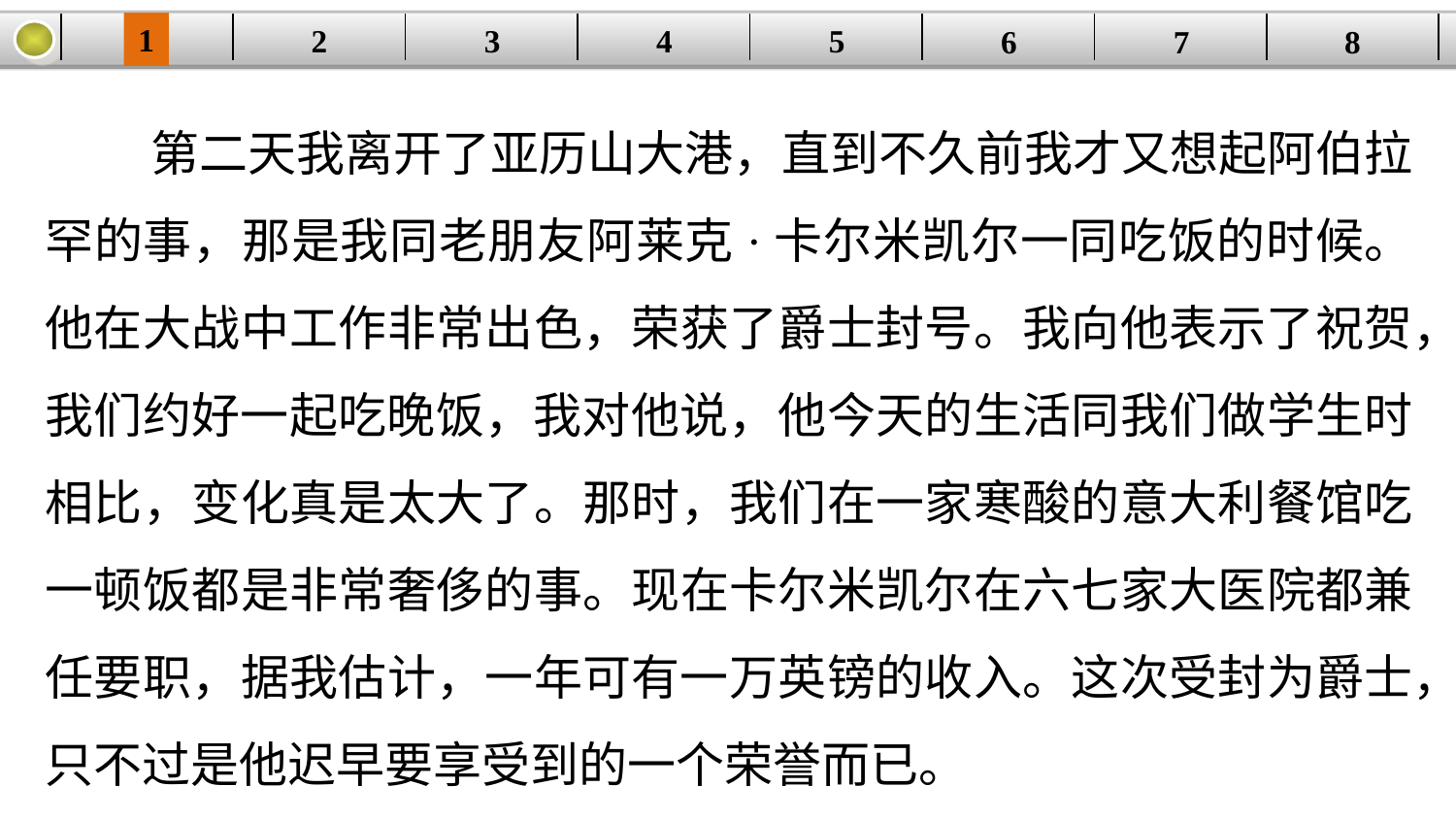

1
2
3
4
|  |  |  |  |  |  |  |  |
| --- | --- | --- | --- | --- | --- | --- | --- |
5
6
7
8

第二天我离开了亚历山大港，直到不久前我才又想起阿伯拉罕的事，那是我同老朋友阿莱克·卡尔米凯尔一同吃饭的时候。他在大战中工作非常出色，荣获了爵士封号。我向他表示了祝贺，我们约好一起吃晚饭，我对他说，他今天的生活同我们做学生时相比，变化真是太大了。那时，我们在一家寒酸的意大利餐馆吃一顿饭都是非常奢侈的事。现在卡尔米凯尔在六七家大医院都兼任要职，据我估计，一年可有一万英镑的收入。这次受封为爵士，只不过是他迟早要享受到的一个荣誉而已。